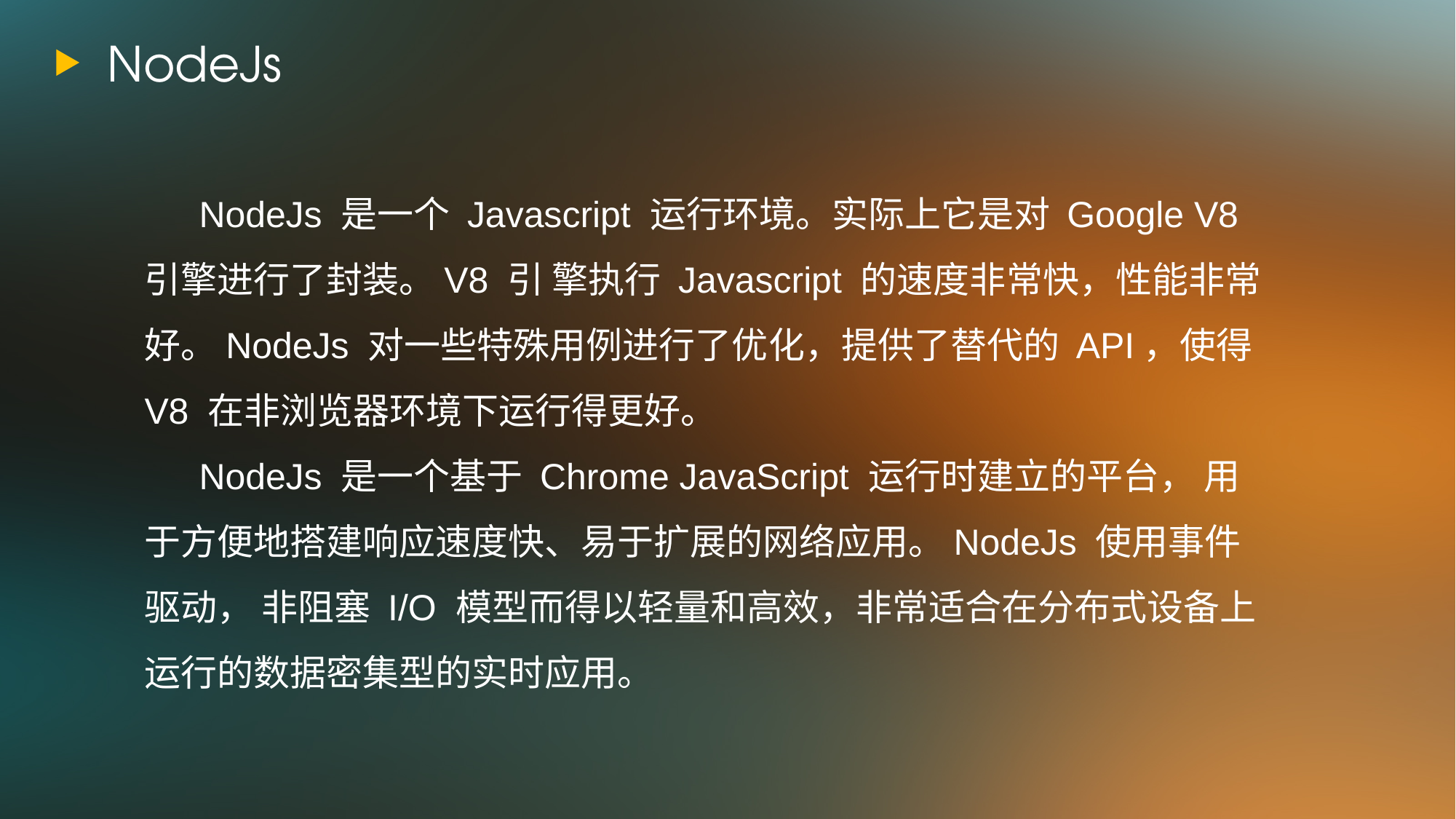

NodeJs

NodeJs 是一个 Javascript 运行环境。实际上它是对 Google V8 引擎进行了封装。V8 引 擎执行 Javascript 的速度非常快，性能非常好。NodeJs 对一些特殊用例进行了优化，提供了替代的 API，使得V8 在非浏览器环境下运行得更好。
NodeJs 是一个基于 Chrome JavaScript 运行时建立的平台， 用于方便地搭建响应速度快、易于扩展的网络应用。NodeJs 使用事件驱动， 非阻塞 I/O 模型而得以轻量和高效，非常适合在分布式设备上运行的数据密集型的实时应用。